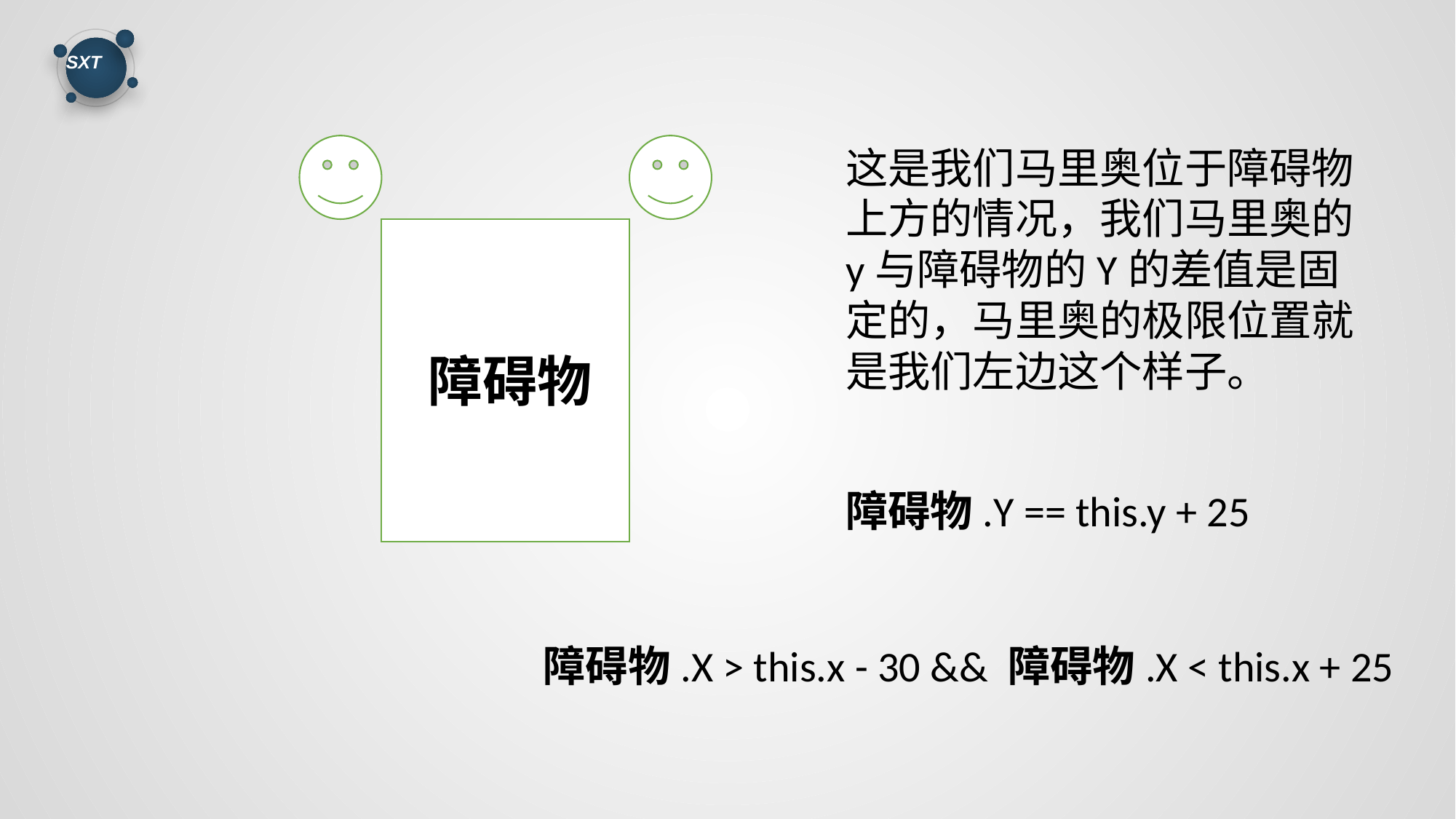

这是我们马里奥位于障碍物上方的情况，我们马里奥的y与障碍物的Y的差值是固定的，马里奥的极限位置就是我们左边这个样子。

障碍物
障碍物.Y == this.y + 25
障碍物.X > this.x - 30 && 障碍物.X < this.x + 25